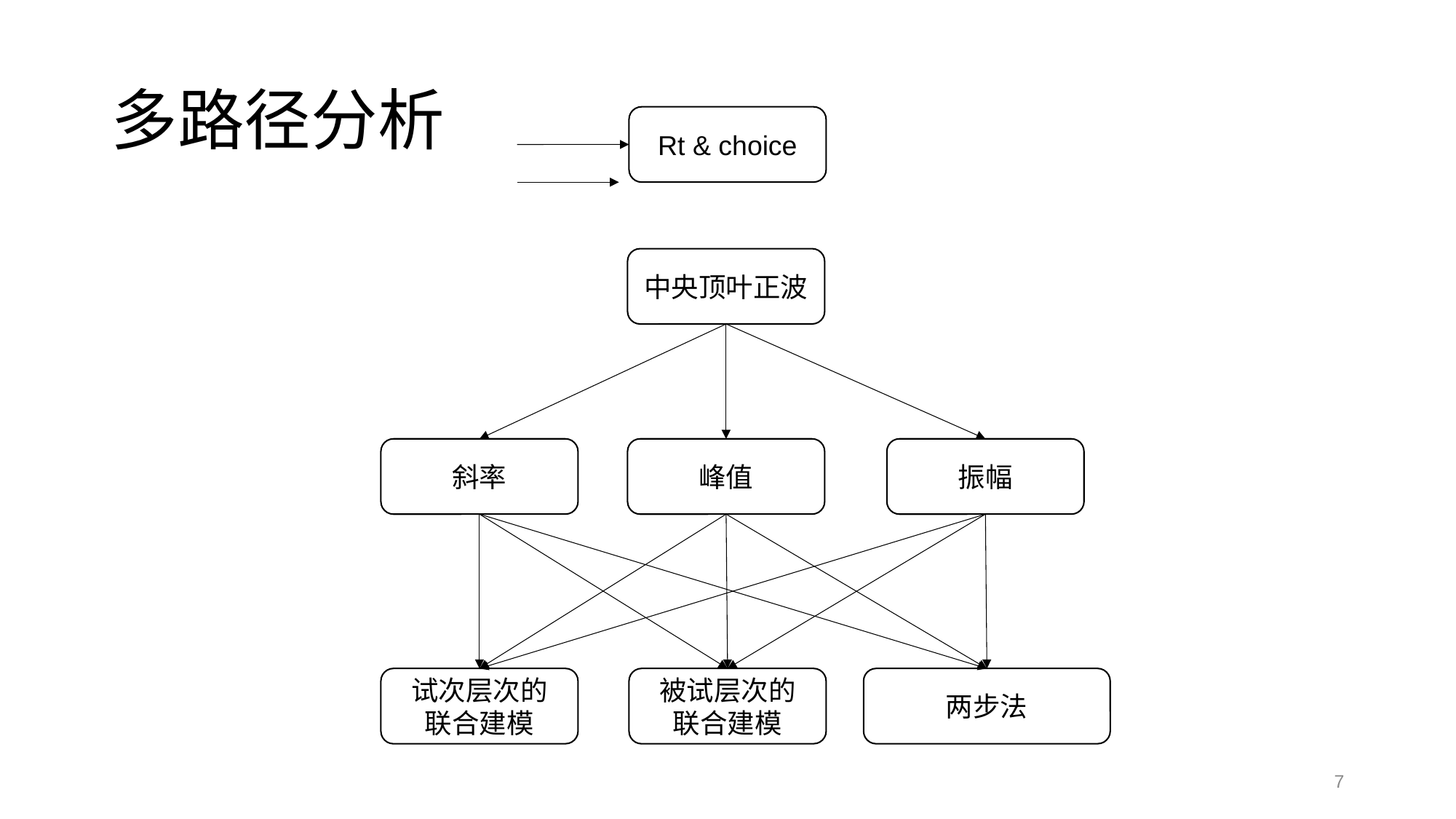

# 多路径分析
Rt & choice
中央顶叶正波
振幅
斜率
峰值
试次层次的
联合建模
被试层次的
联合建模
两步法
7